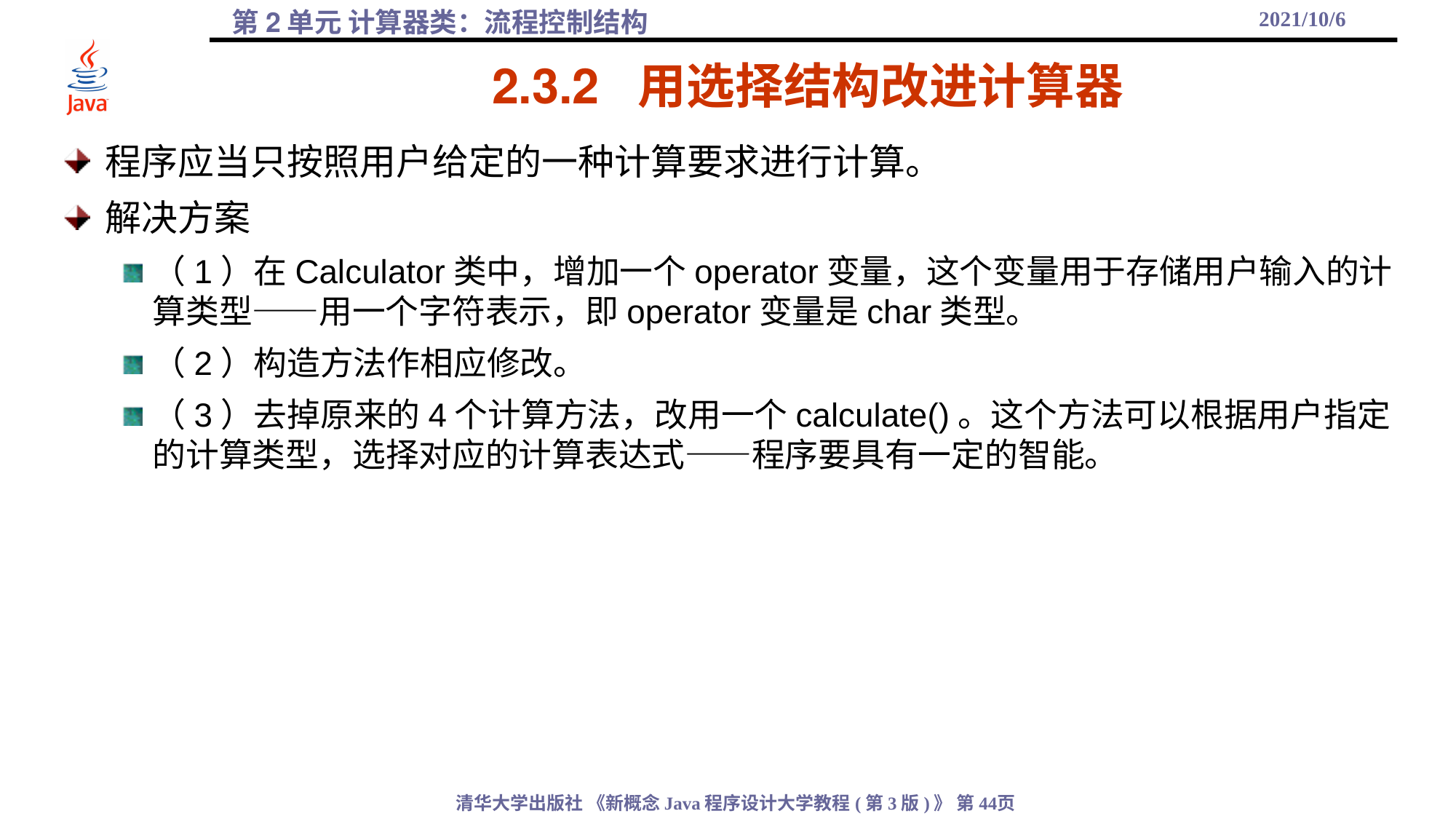

2021/10/6
# 2.3.2  用选择结构改进计算器
程序应当只按照用户给定的一种计算要求进行计算。
解决方案
（1）在Calculator类中，增加一个operator变量，这个变量用于存储用户输入的计算类型——用一个字符表示，即operator变量是char类型。
（2）构造方法作相应修改。
（3）去掉原来的4个计算方法，改用一个calculate()。这个方法可以根据用户指定的计算类型，选择对应的计算表达式——程序要具有一定的智能。